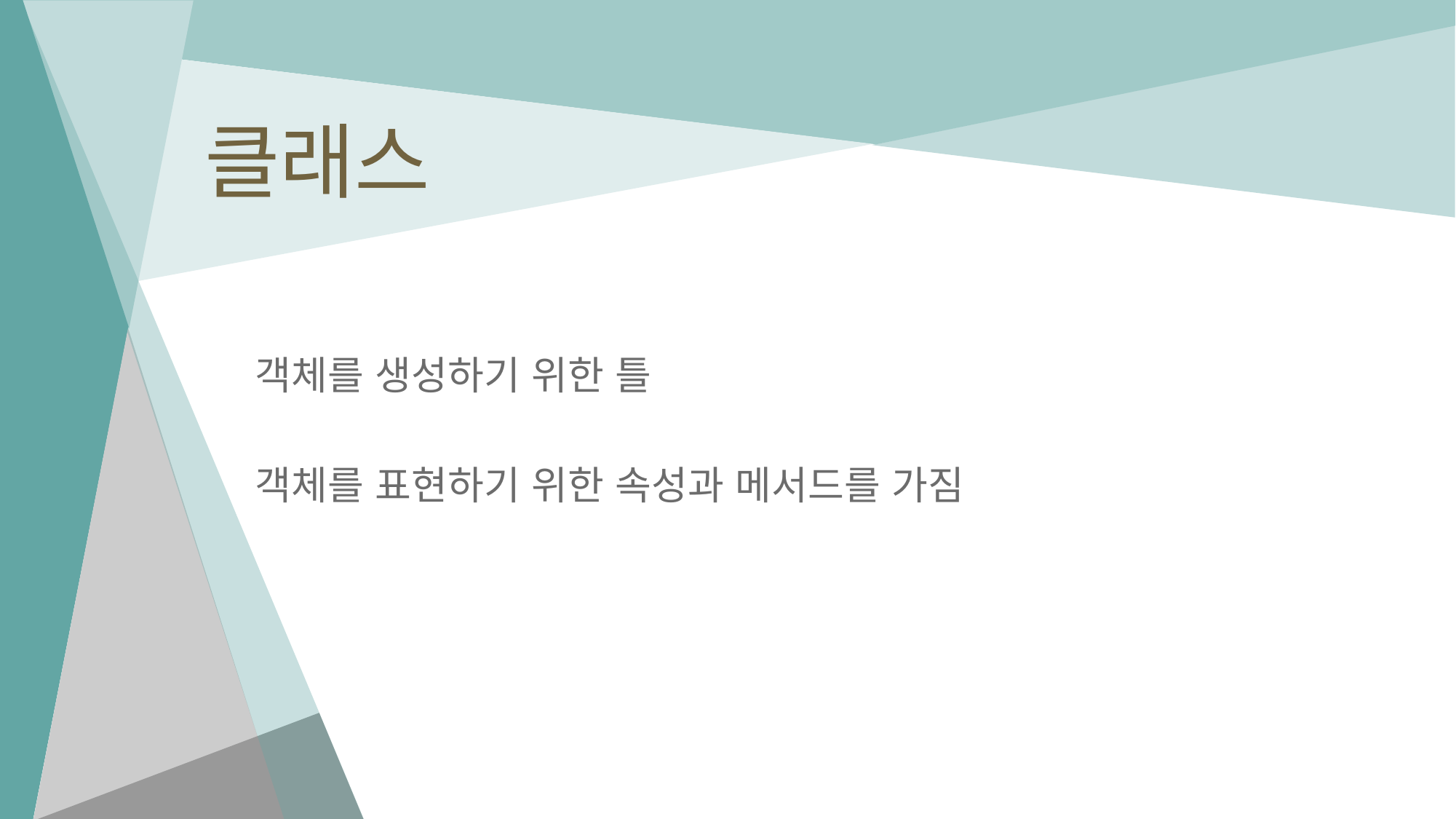

# 클래스
객체를 생성하기 위한 틀

객체를 표현하기 위한 속성과 메서드를 가짐